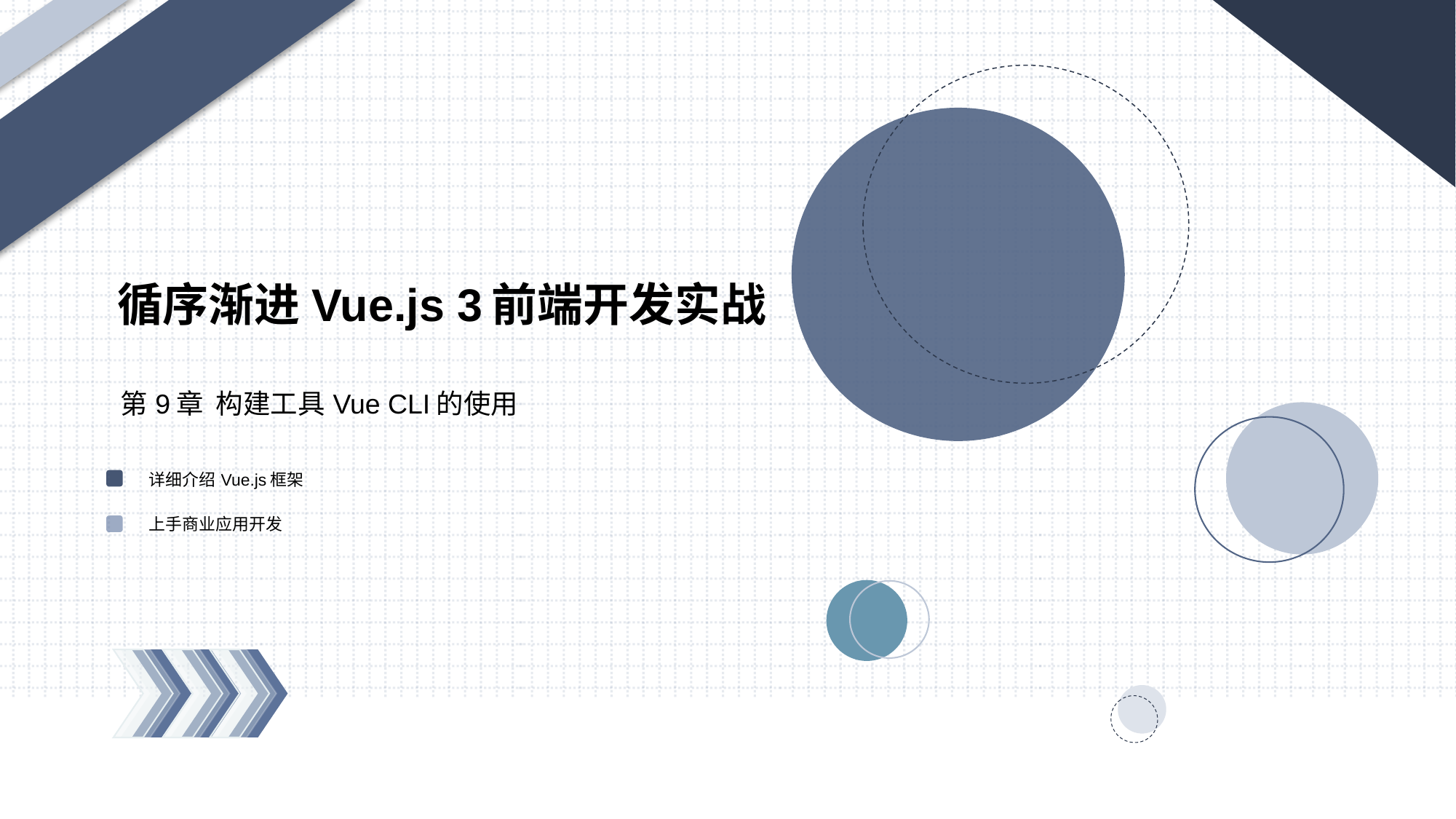

# 循序渐进Vue.js 3前端开发实战
第9章  构建工具Vue CLI的使用
详细介绍Vue.js框架
上手商业应用开发